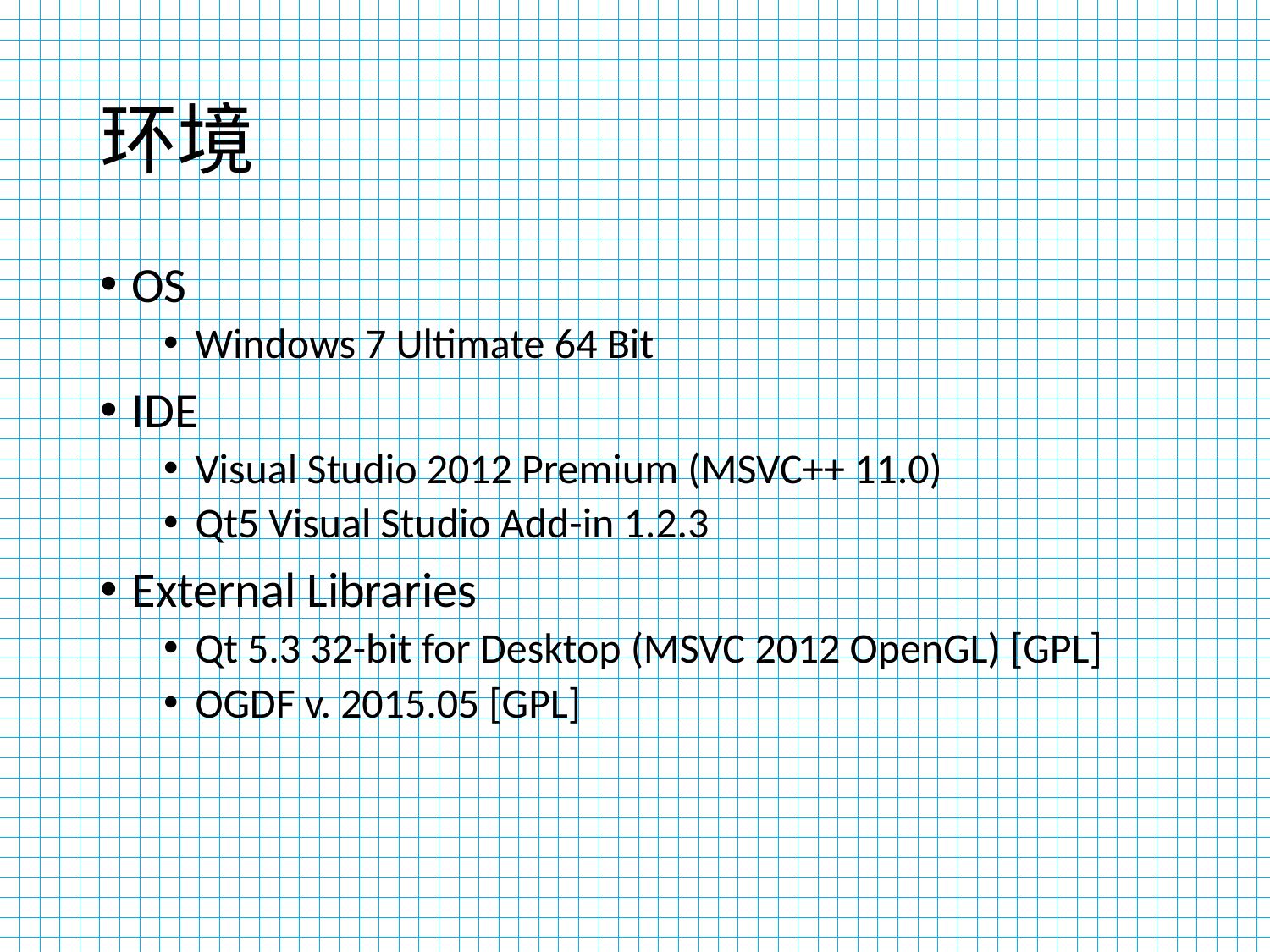

# 环境
OS
Windows 7 Ultimate 64 Bit
IDE
Visual Studio 2012 Premium (MSVC++ 11.0)
Qt5 Visual Studio Add-in 1.2.3
External Libraries
Qt 5.3 32-bit for Desktop (MSVC 2012 OpenGL) [GPL]
OGDF v. 2015.05 [GPL]